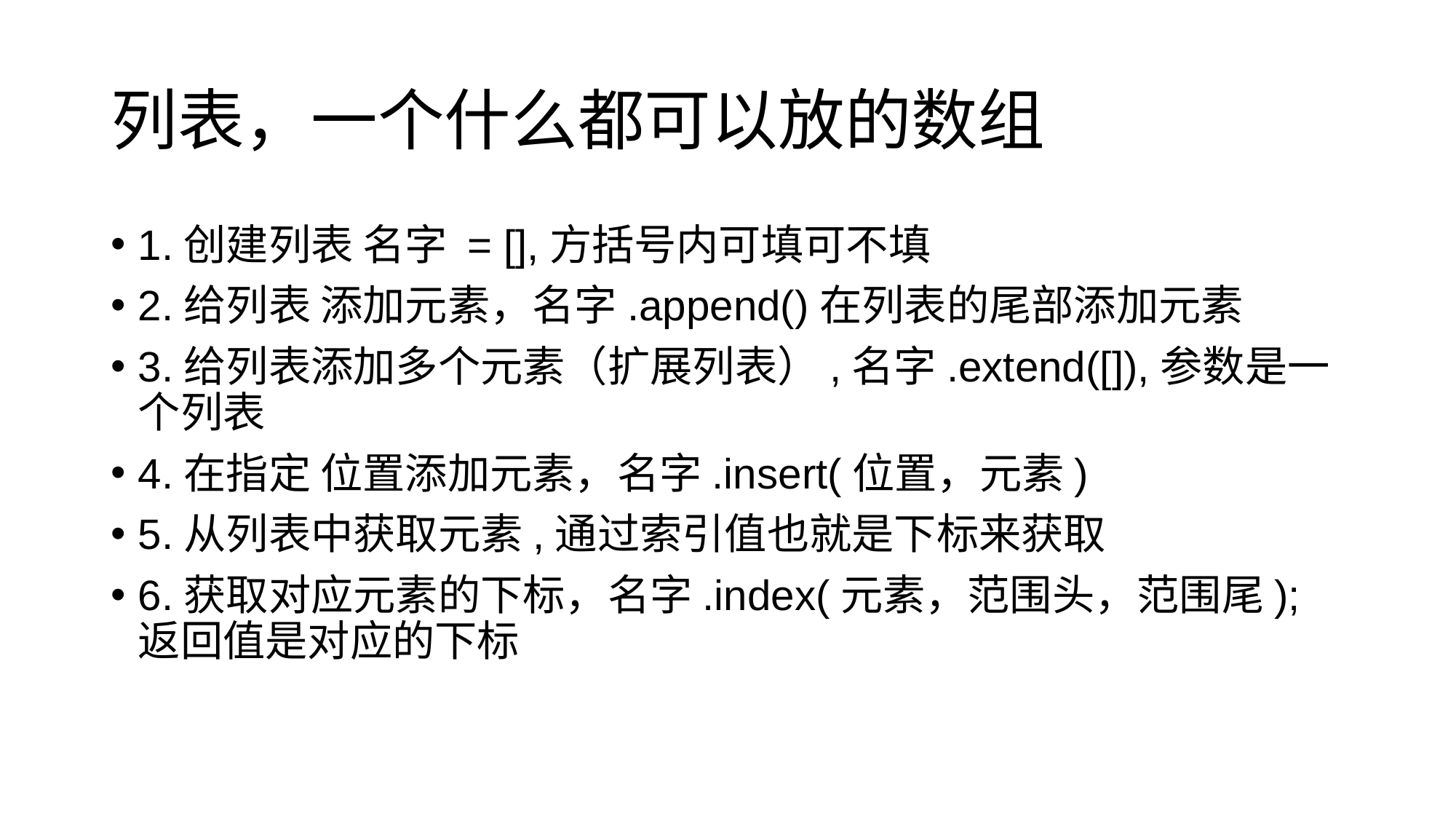

# 列表，一个什么都可以放的数组
1.创建列表 名字 = [],方括号内可填可不填
2.给列表 添加元素，名字.append()在列表的尾部添加元素
3.给列表添加多个元素（扩展列表）,名字.extend([]),参数是一个列表
4.在指定 位置添加元素，名字.insert(位置，元素)
5.从列表中获取元素,通过索引值也就是下标来获取
6.获取对应元素的下标，名字.index(元素，范围头，范围尾);返回值是对应的下标